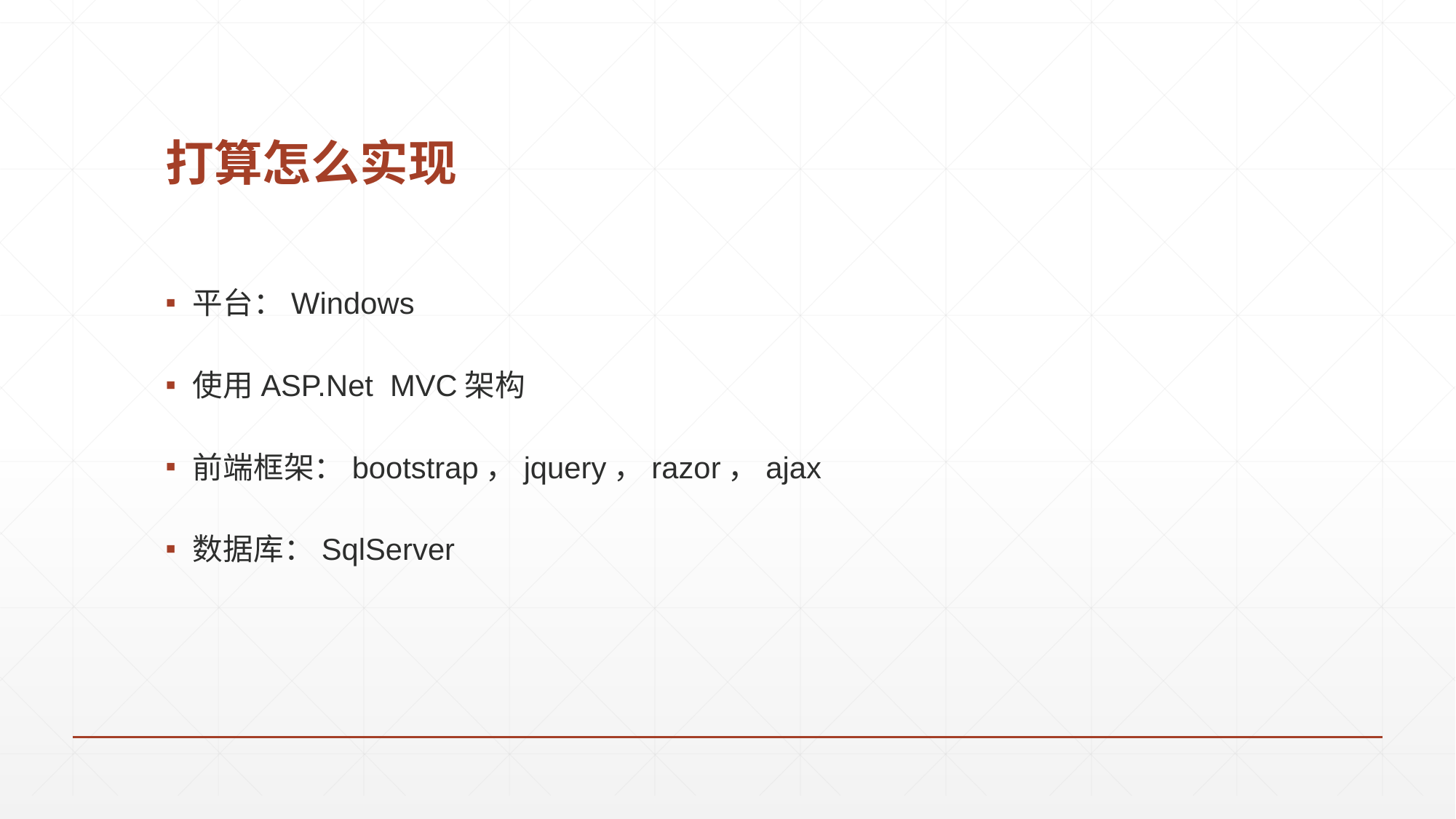

# 打算怎么实现

平台：Windows
使用ASP.Net  MVC架构
前端框架：bootstrap，jquery，razor，ajax
数据库：SqlServer